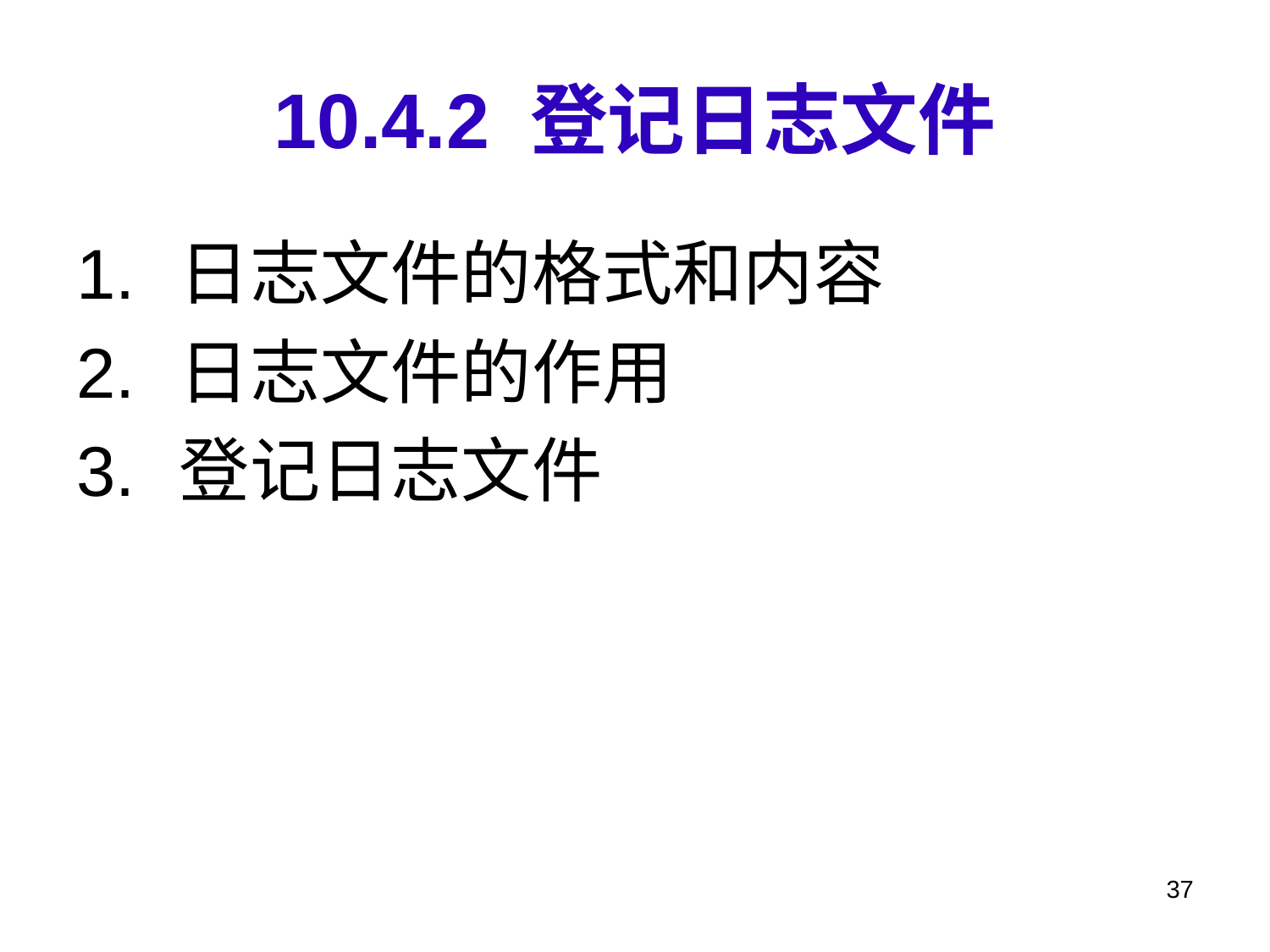

# 10.4.2 登记日志文件
日志文件的格式和内容
日志文件的作用
登记日志文件

37